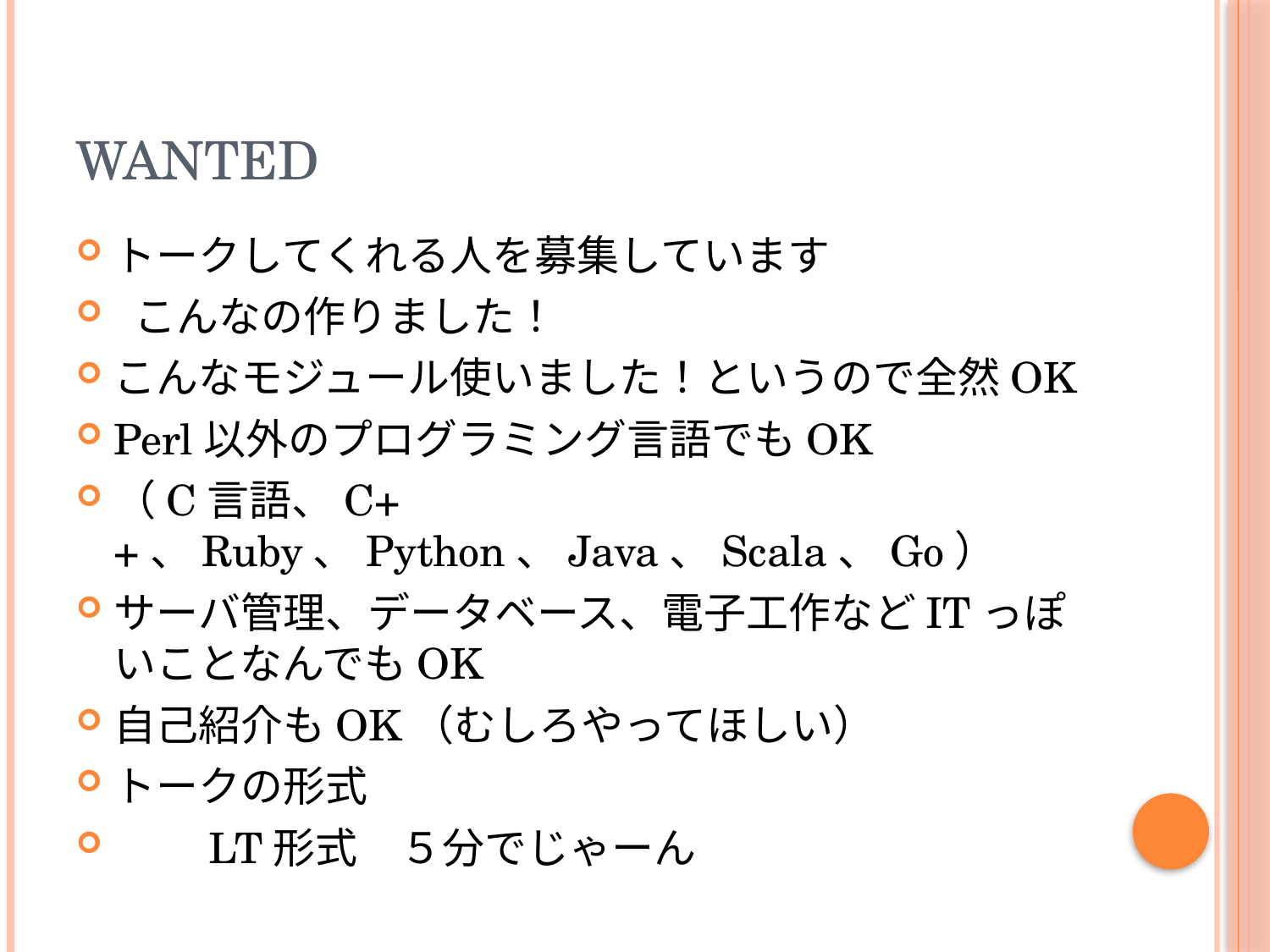

# WANTED
トークしてくれる人を募集しています
 こんなの作りました！
こんなモジュール使いました！というので全然OK
Perl以外のプログラミング言語でもOK
（C言語、C++、Ruby、Python、Java、Scala、Go）
サーバ管理、データベース、電子工作などITっぽいことなんでもOK
自己紹介もOK（むしろやってほしい）
トークの形式
　　LT形式　５分でじゃーん